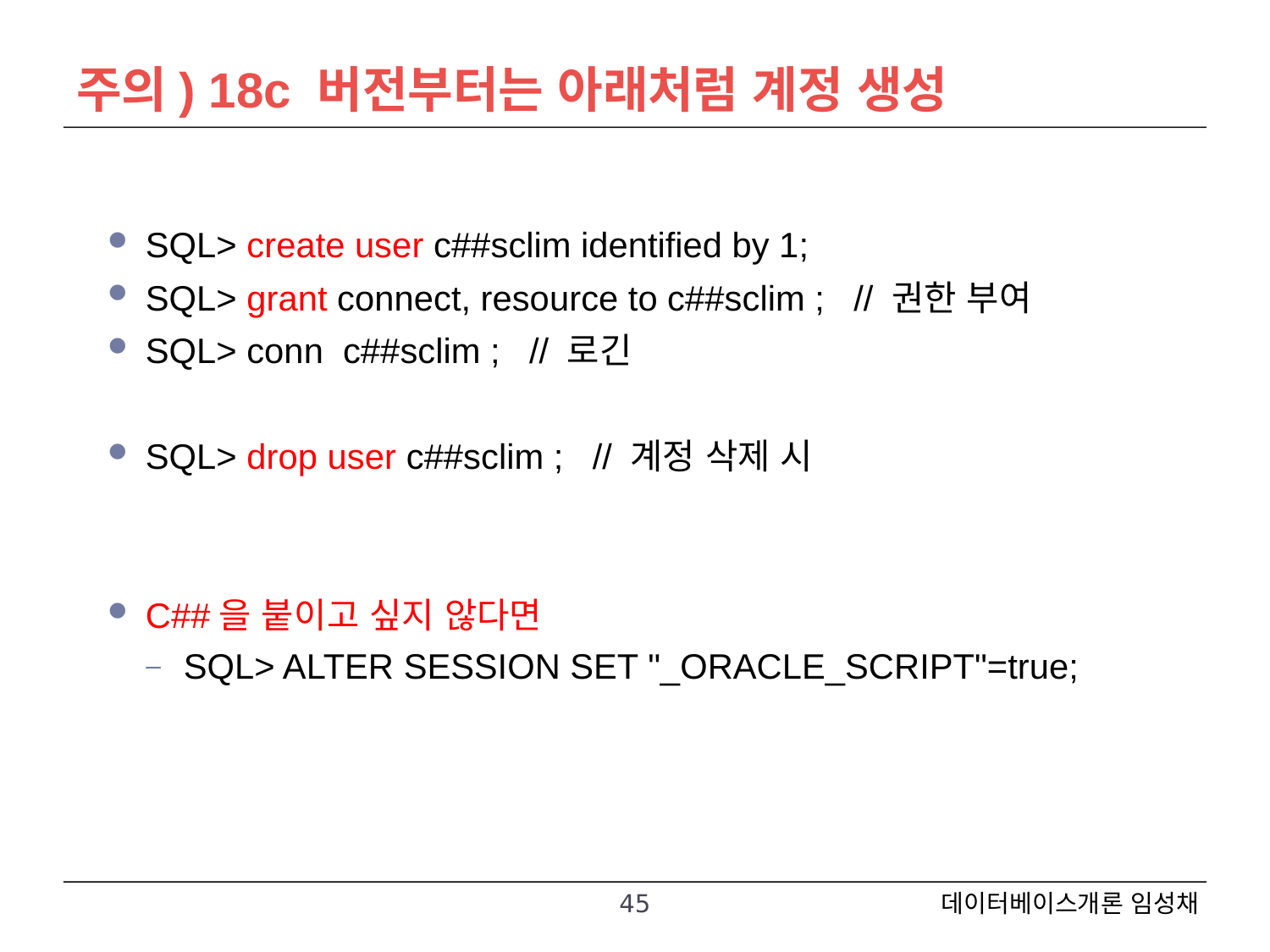

# 주의) 18c 버전부터는 아래처럼 계정 생성
SQL> create user c##sclim identified by 1;
SQL> grant connect, resource to c##sclim ;   // 권한 부여
SQL> conn  c##sclim ;   // 로긴

SQL> drop user c##sclim ;   // 계정 삭제 시

C##을 붙이고 싶지 않다면
SQL> ALTER SESSION SET "_ORACLE_SCRIPT"=true;
45
데이터베이스개론 임성채